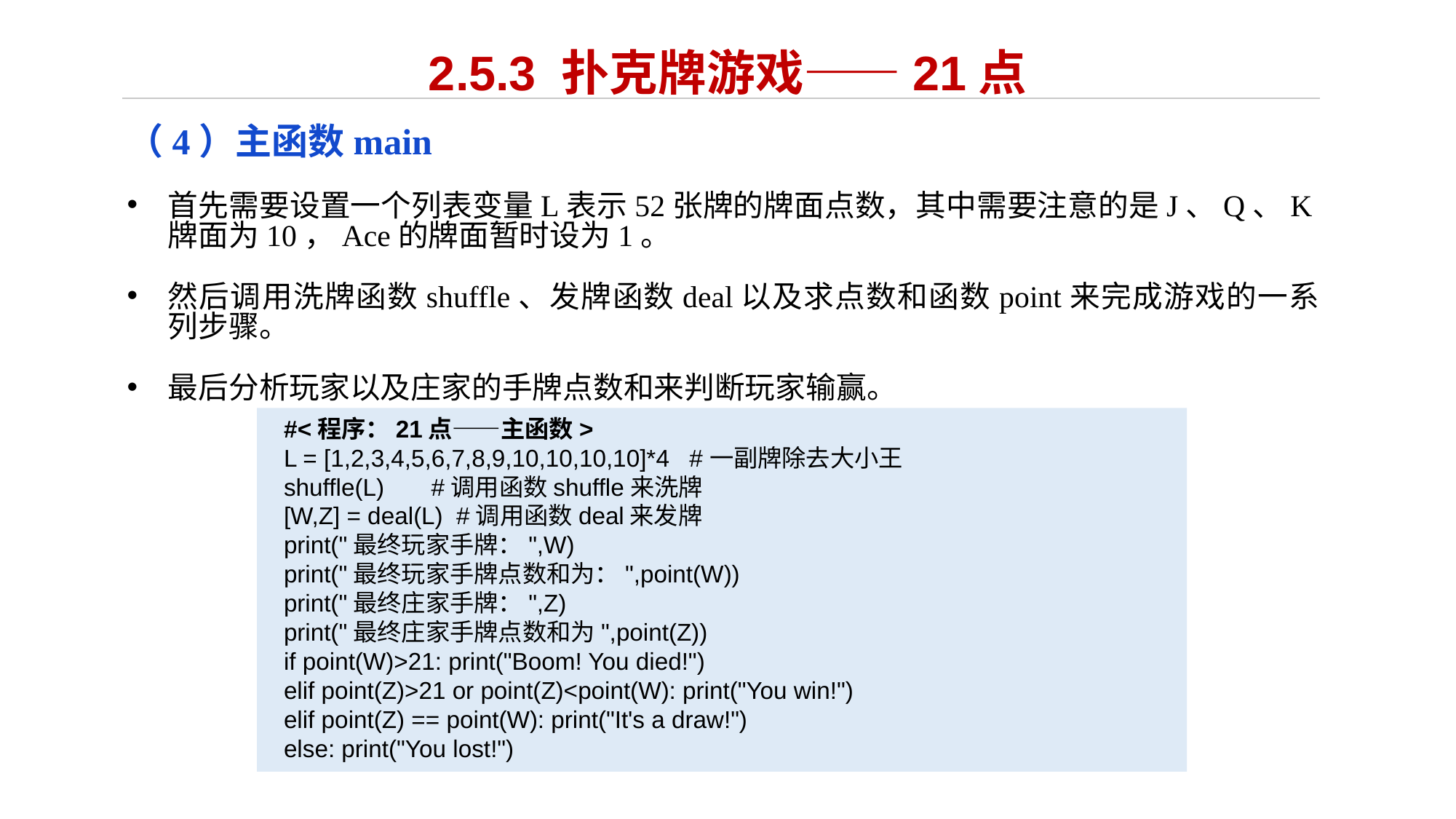

# 2.5.3 扑克牌游戏——21点
（4）主函数main

首先需要设置一个列表变量L表示52张牌的牌面点数，其中需要注意的是J、Q、K牌面为10，Ace的牌面暂时设为1。

然后调用洗牌函数shuffle、发牌函数deal以及求点数和函数point来完成游戏的一系列步骤。

最后分析玩家以及庄家的手牌点数和来判断玩家输赢。
#<程序：21点——主函数>
L = [1,2,3,4,5,6,7,8,9,10,10,10,10]*4   #一副牌除去大小王
shuffle(L)       #调用函数shuffle来洗牌
[W,Z] = deal(L)  #调用函数deal来发牌
print("最终玩家手牌：",W)
print("最终玩家手牌点数和为：",point(W))
print("最终庄家手牌：",Z)
print("最终庄家手牌点数和为",point(Z))
if point(W)>21: print("Boom! You died!")
elif point(Z)>21 or point(Z)<point(W): print("You win!")
elif point(Z) == point(W): print("It's a draw!")
else: print("You lost!")